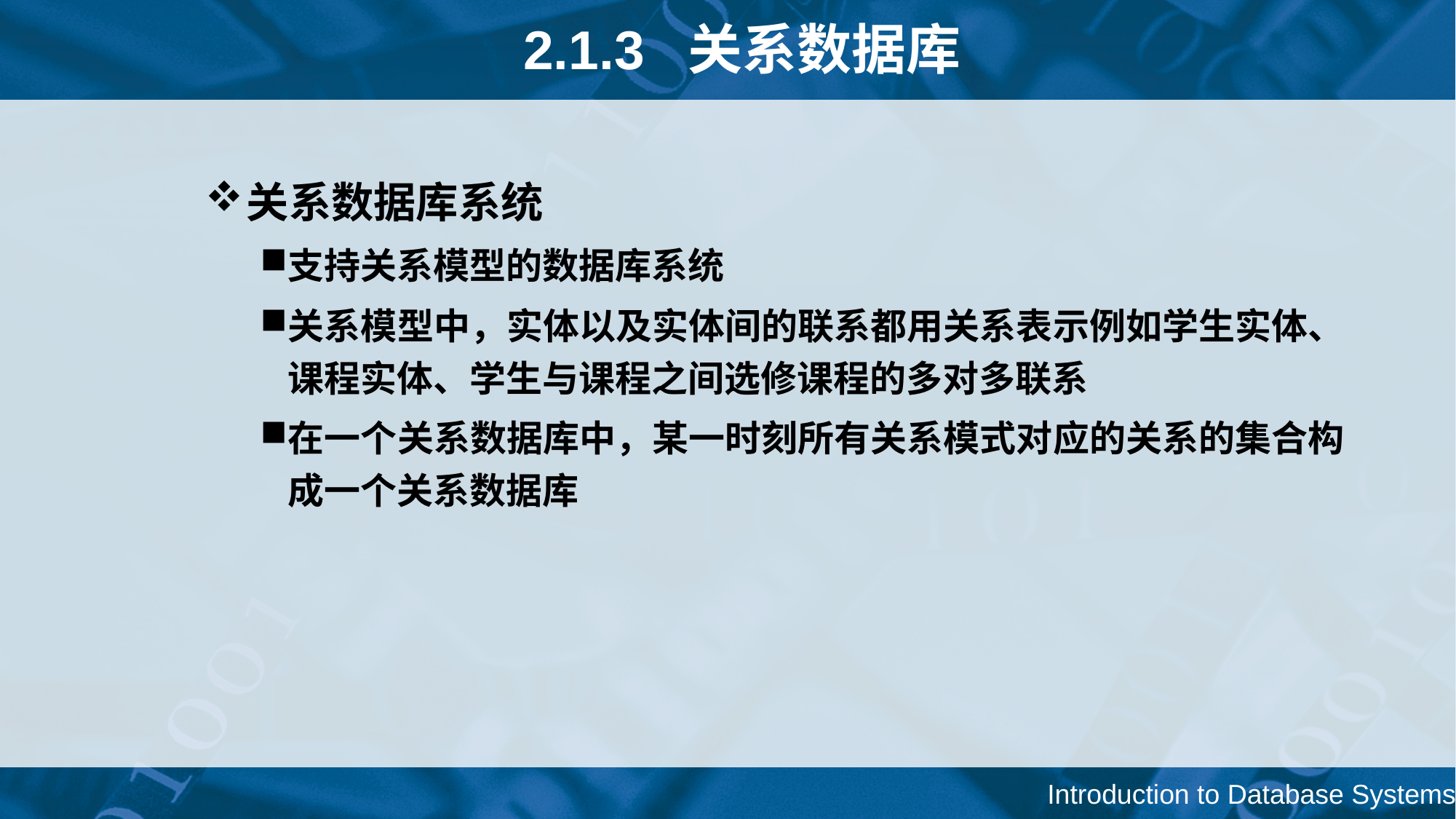

# 2.1.3  关系数据库
关系数据库系统
支持关系模型的数据库系统
关系模型中，实体以及实体间的联系都用关系表示例如学生实体、课程实体、学生与课程之间选修课程的多对多联系
在一个关系数据库中，某一时刻所有关系模式对应的关系的集合构成一个关系数据库